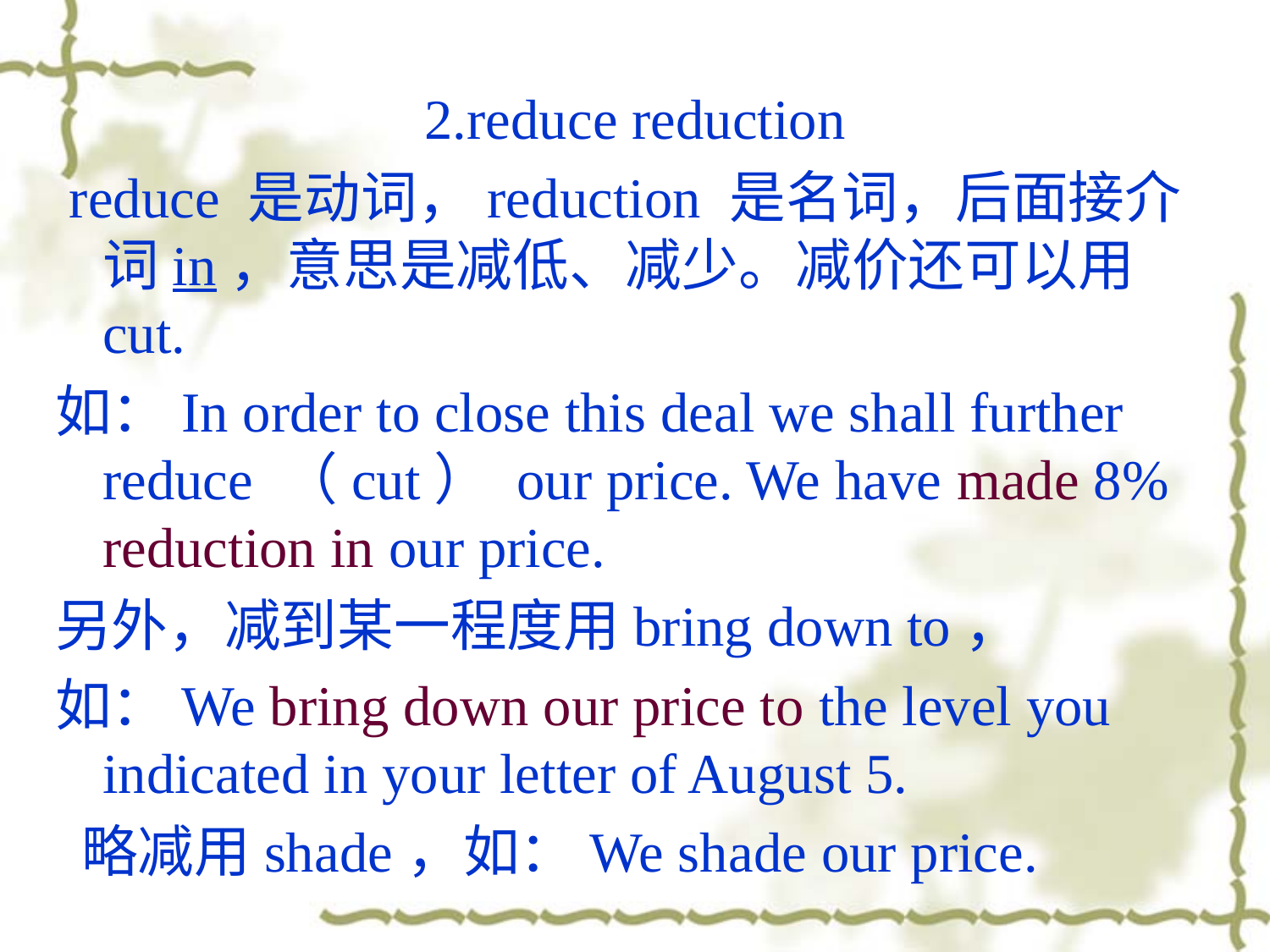

2.reduce reduction
 reduce 是动词，reduction 是名词，后面接介词in，意思是减低、减少。减价还可以用cut.
如：In order to close this deal we shall further reduce （cut） our price. We have made 8% reduction in our price.
另外，减到某一程度用bring down to，
如：We bring down our price to the level you indicated in your letter of August 5.
 略减用shade，如：We shade our price.